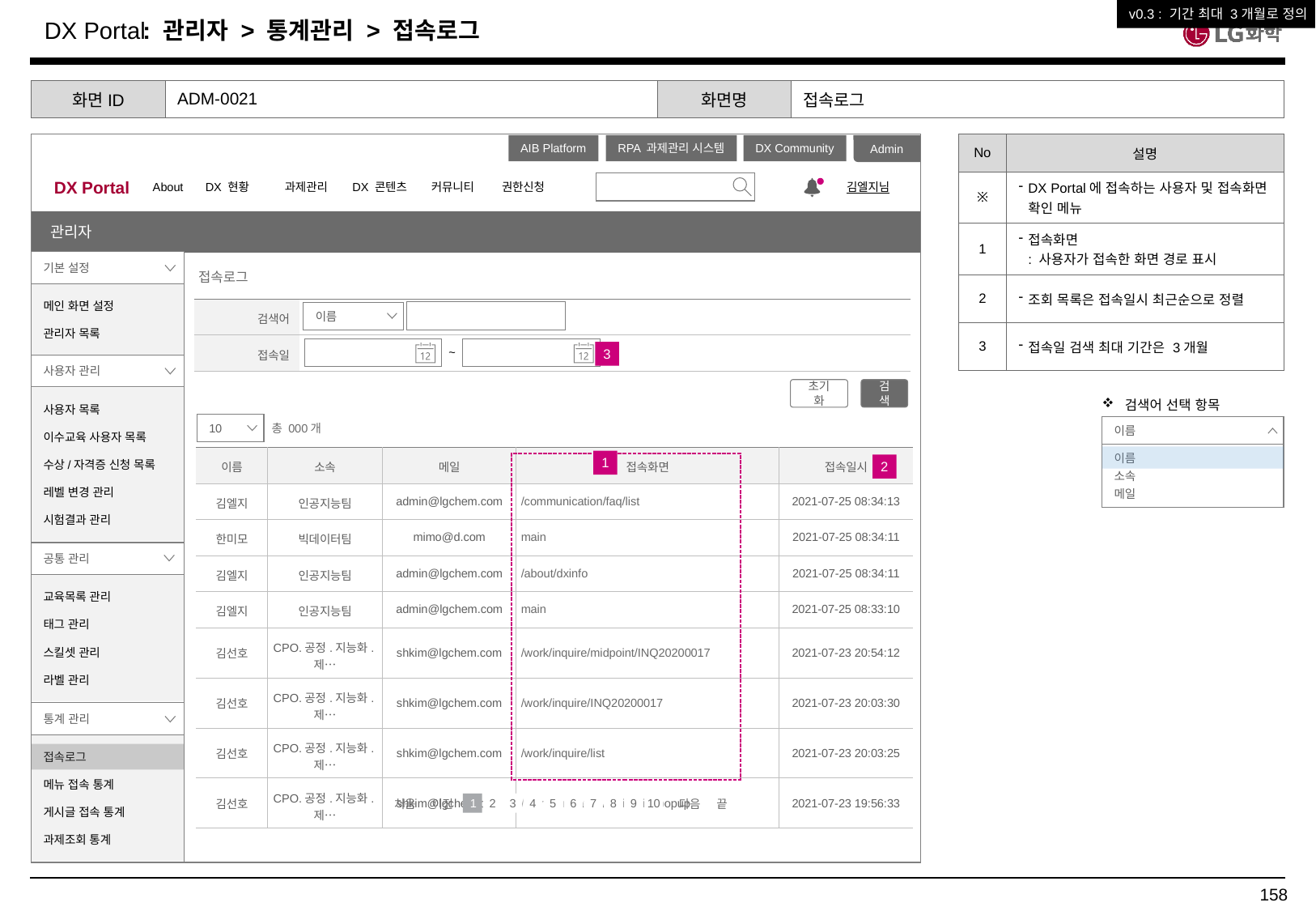

v0.3 : 기간 최대 3개월로 정의
: 관리자 > 통계관리 > 접속로그
| 화면ID | ADM-0021 | 화면명 | 접속로그 |
| --- | --- | --- | --- |

| No | 설명 |
| --- | --- |
| ※ | DX Portal에 접속하는 사용자 및 접속화면 확인 메뉴 |
| 1 | 접속화면 : 사용자가 접속한 화면 경로 표시 |
| 2 | 조회 목록은 접속일시 최근순으로 정렬 |
| 3 | 접속일 검색 최대 기간은 3개월 |

Admin
DX Portal

About
DX 현황
과제관리
DX 콘텐츠
커뮤니티
권한신청
김엘지님

AIB Platform
RPA 과제관리 시스템
DX Community

관리자

기본 설정

접속로그
메인 화면 설정
관리자 목록

| 검색어 |  |
| --- | --- |
| 접속일 |  |

이름

~

3
사용자 관리

초기화
검색
사용자 목록
이수교육 사용자 목록
수상/자격증 신청 목록
레벨 변경 관리
시험결과 관리

검색어 선택 항목
10

총 000개
이름

이름
소속
메일

| 이름 | 소속 | 메일 | 접속화면 | 접속일시 |
| --- | --- | --- | --- | --- |
| 김엘지 | 인공지능팀 | admin@lgchem.com | /communication/faq/list | 2021-07-25 08:34:13 |
| 한미모 | 빅데이터팀 | mimo@d.com | main | 2021-07-25 08:34:11 |
| 김엘지 | 인공지능팀 | admin@lgchem.com | /about/dxinfo | 2021-07-25 08:34:11 |
| 김엘지 | 인공지능팀 | admin@lgchem.com | main | 2021-07-25 08:33:10 |
| 김선호 | CPO.공정.지능화.제… | shkim@lgchem.com | /work/inquire/midpoint/INQ20200017 | 2021-07-23 20:54:12 |
| 김선호 | CPO.공정.지능화.제… | shkim@lgchem.com | /work/inquire/INQ20200017 | 2021-07-23 20:03:30 |
| 김선호 | CPO.공정.지능화.제… | shkim@lgchem.com | /work/inquire/list | 2021-07-23 20:03:25 |
| 김선호 | CPO.공정.지능화.제… | shkim@lgchem.com | /communication/notice/list/popup | 2021-07-23 19:56:33 |
1

2
공통 관리

교육목록 관리
태그 관리
스킬셋 관리
라벨 관리

통계 관리

접속로그
메뉴 접속 통계
게시글 접속 통계
과제조회 통계

처음     이전
다음     끝
1
2
3
4
5
6
7
8
9
10